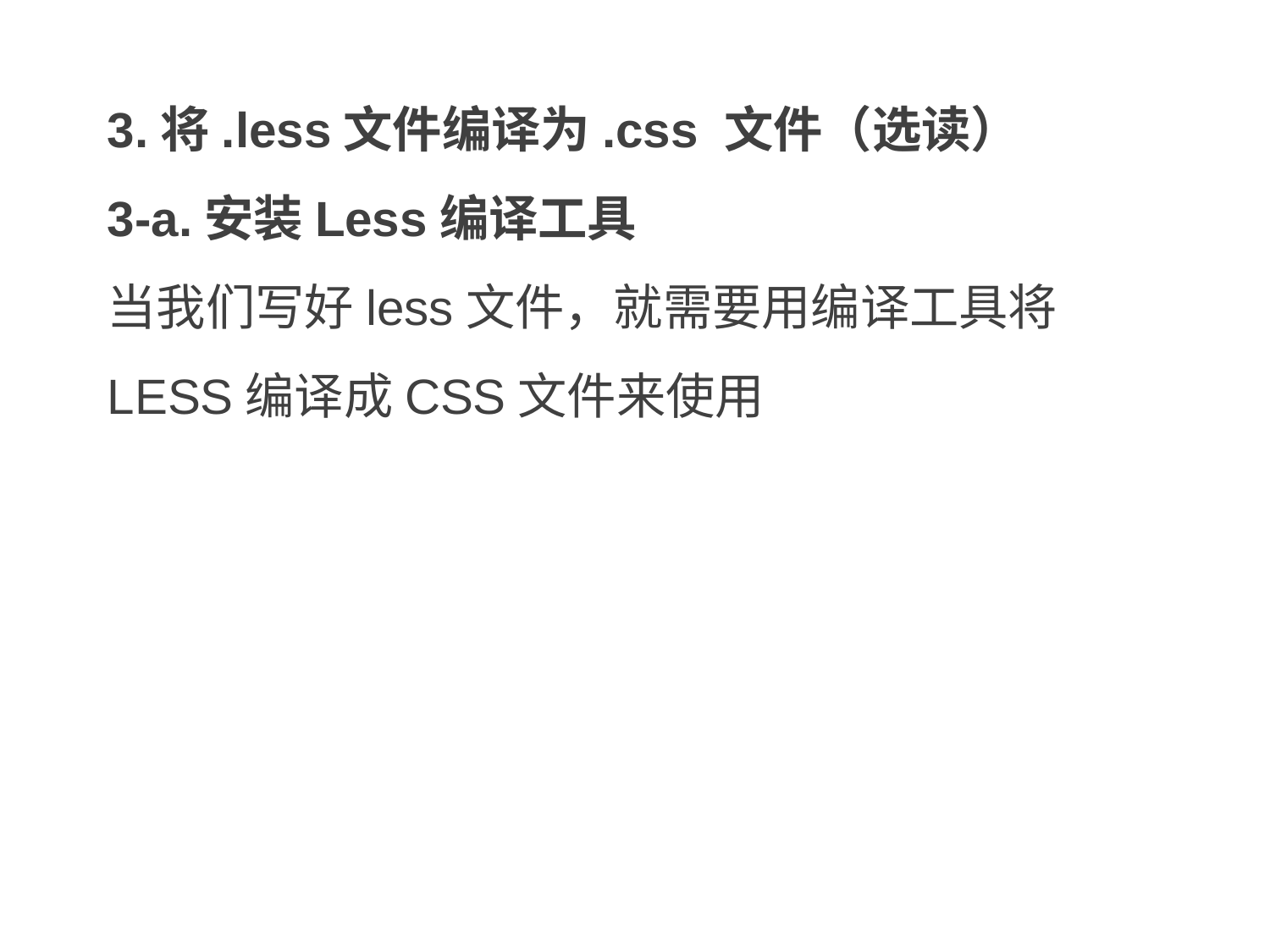

3.将.less文件编译为.css 文件（选读）
3-a.安装Less编译工具
当我们写好less文件，就需要用编译工具将LESS编译成CSS文件来使用